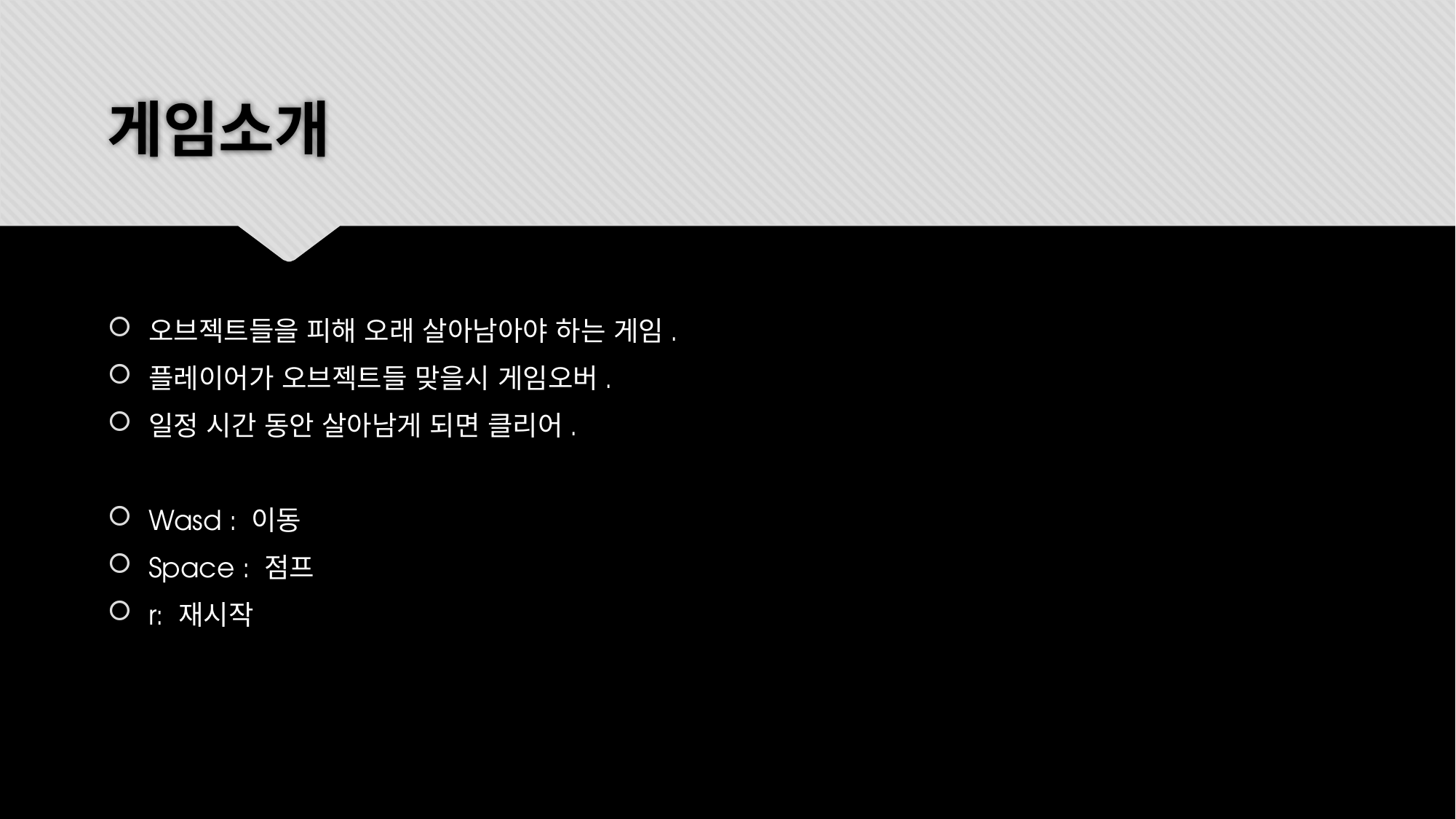

# 게임소개
오브젝트들을 피해 오래 살아남아야 하는 게임.
플레이어가 오브젝트들 맞을시 게임오버.
일정 시간 동안 살아남게 되면 클리어.

Wasd : 이동
Space : 점프
r: 재시작